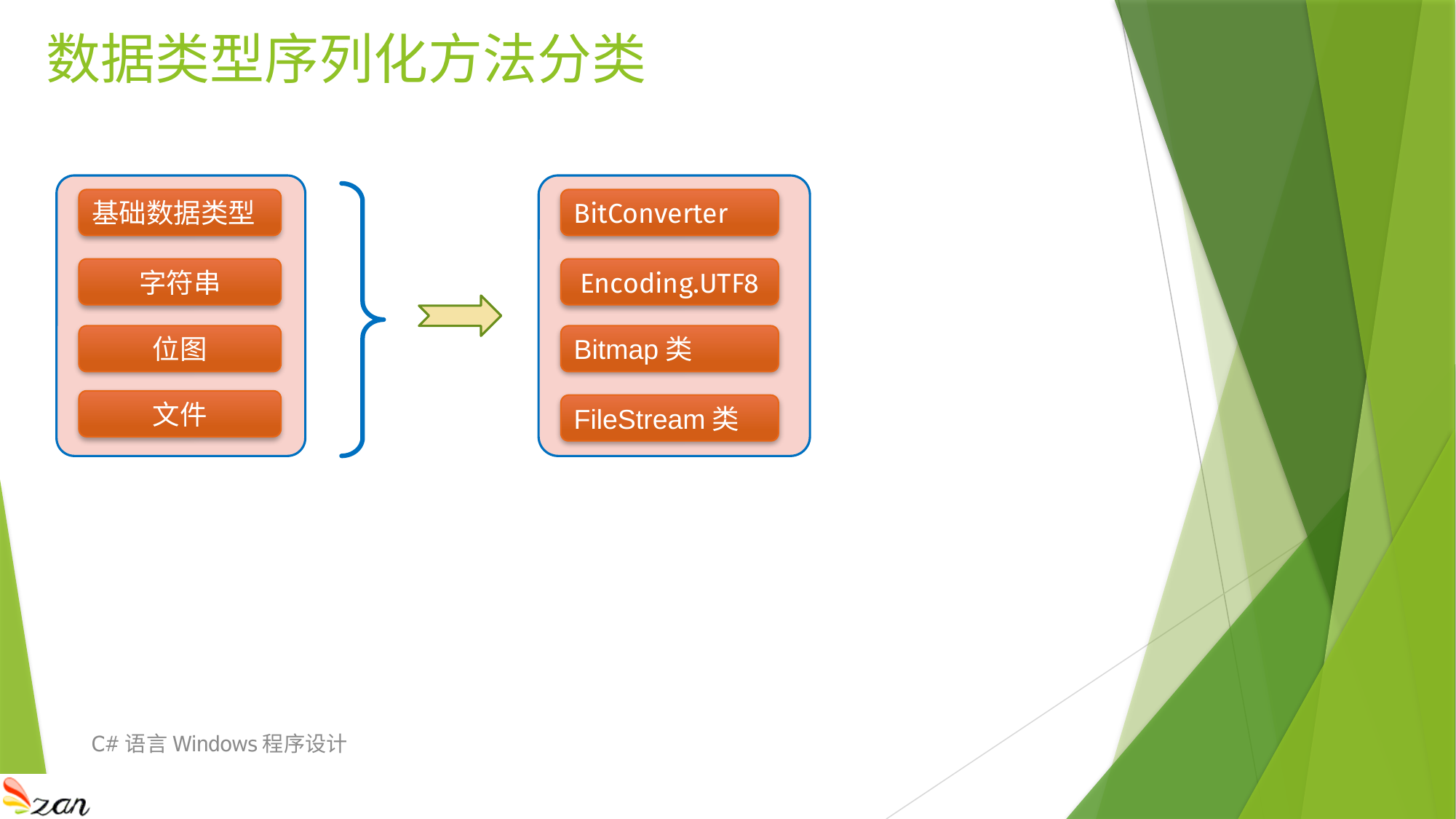

# 数据类型序列化方法分类

基础数据类型
BitConverter
字符串
Encoding.UTF8

位图
Bitmap类
文件
FileStream类
C#语言Windows程序设计